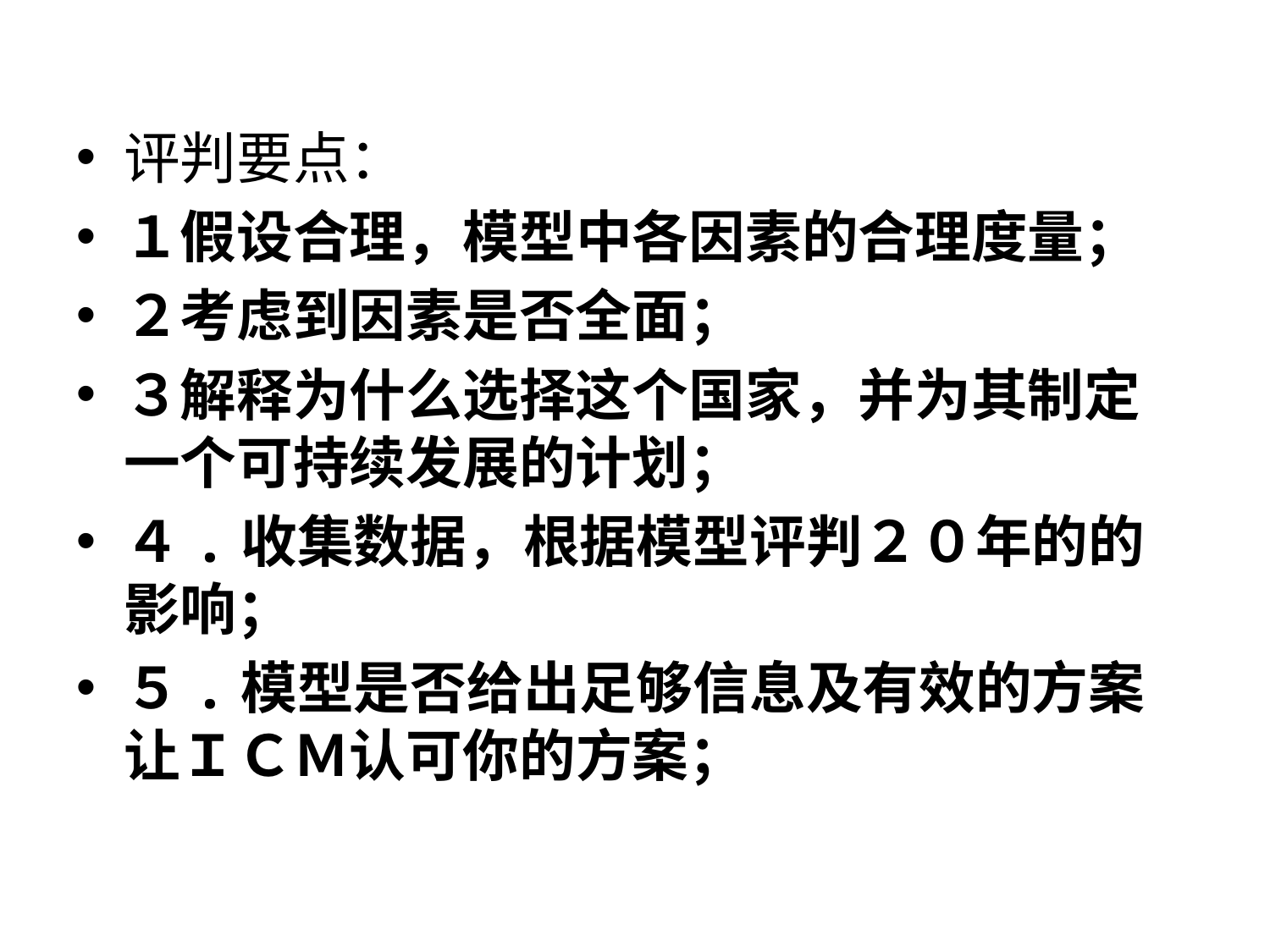

评判要点：
１假设合理，模型中各因素的合理度量；
２考虑到因素是否全面；
３解释为什么选择这个国家，并为其制定一个可持续发展的计划；
４.收集数据，根据模型评判２０年的的影响；
５.模型是否给出足够信息及有效的方案让ＩＣＭ认可你的方案；